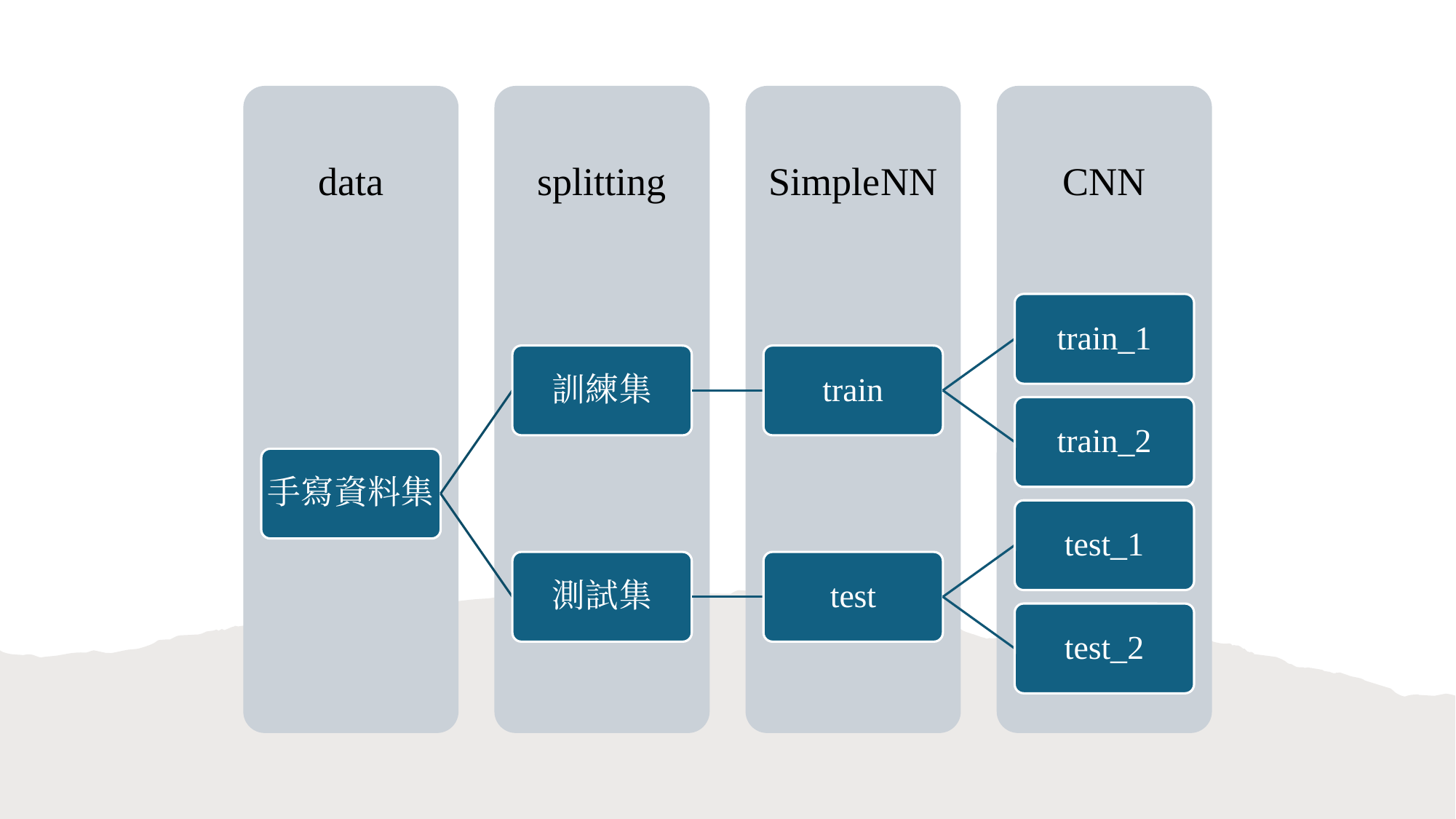

data

splitting

SimpleNN

CNN

train_1

訓練集
train

train_2

手寫資料集

test_1

測試集
test

test_2